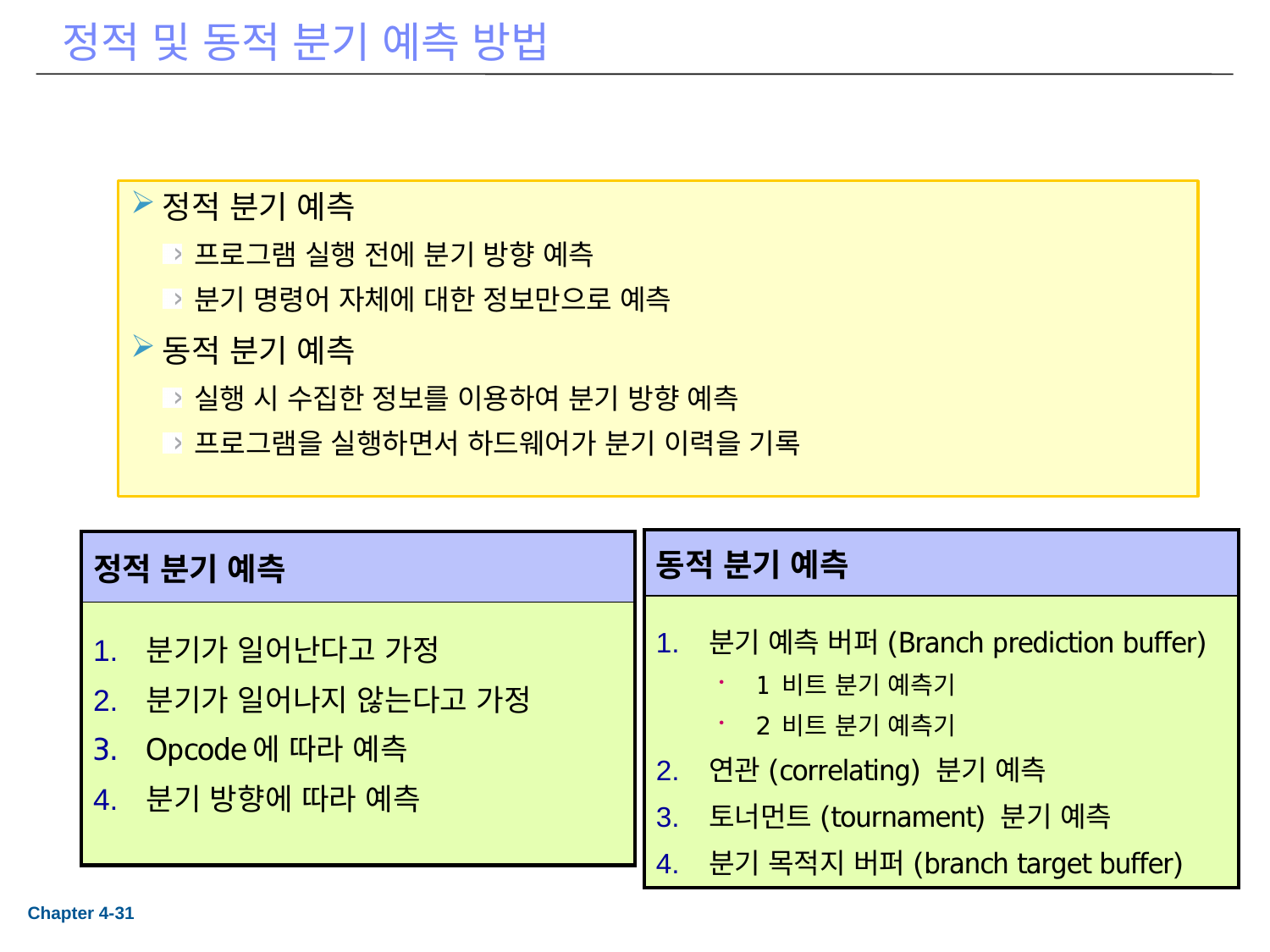

# 정적 및 동적 분기 예측 방법
정적 분기 예측
프로그램 실행 전에 분기 방향 예측
분기 명령어 자체에 대한 정보만으로 예측
동적 분기 예측
실행 시 수집한 정보를 이용하여 분기 방향 예측
프로그램을 실행하면서 하드웨어가 분기 이력을 기록
| 동적 분기 예측 |
| --- |
| 분기 예측 버퍼(Branch prediction buffer) 1 비트 분기 예측기 2 비트 분기 예측기 연관(correlating) 분기 예측 토너먼트(tournament) 분기 예측 분기 목적지 버퍼(branch target buffer) |
| 정적 분기 예측 |
| --- |
| 분기가 일어난다고 가정 분기가 일어나지 않는다고 가정 Opcode에 따라 예측 분기 방향에 따라 예측 |
Chapter 4-31